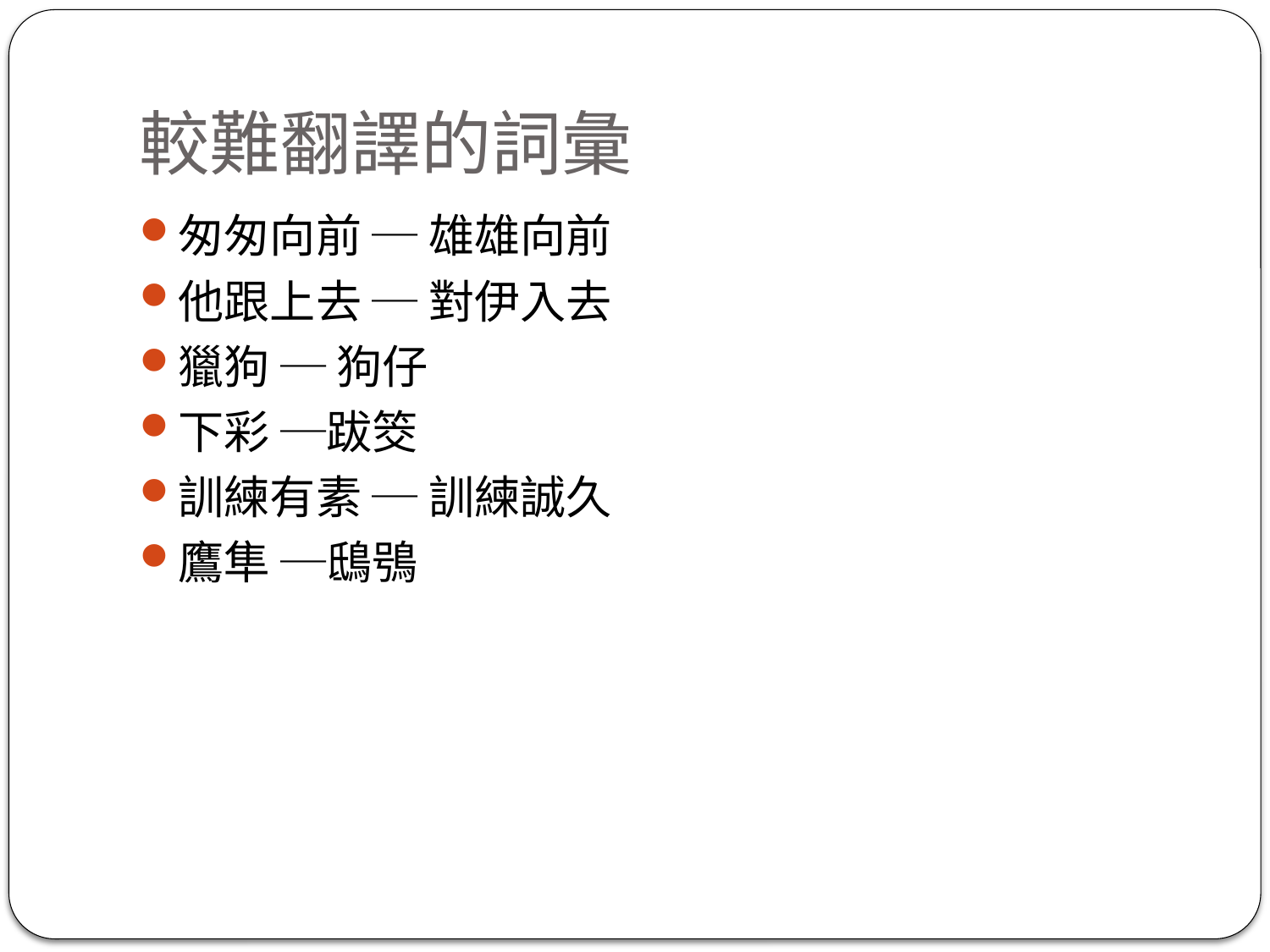

# 較難翻譯的詞彙
匆匆向前 ─ 雄雄向前
他跟上去 ─ 對伊入去
獵狗 ─ 狗仔
下彩 ─跋筊
訓練有素 ─ 訓練誠久
鷹隼 ─鴟鴞